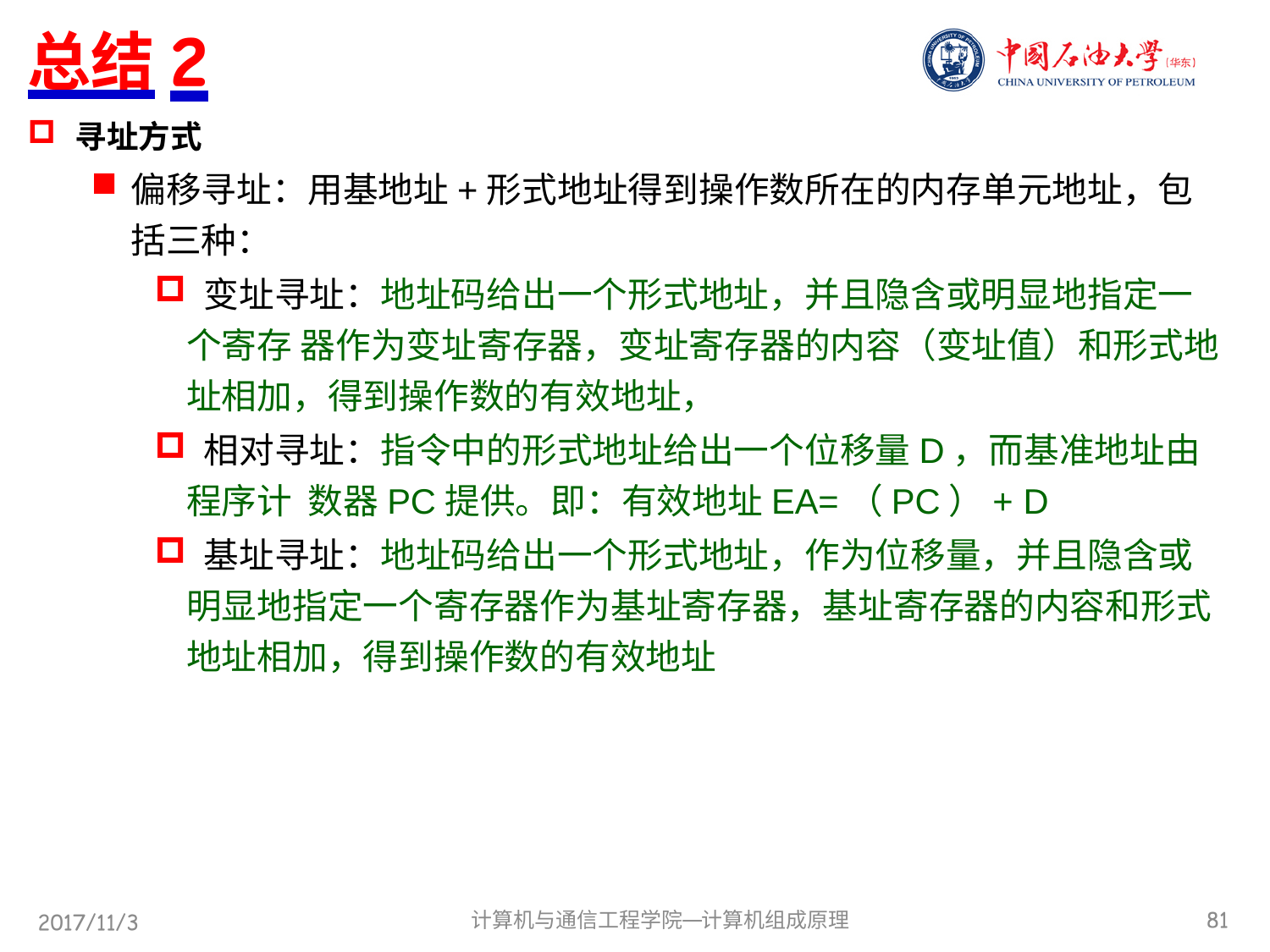

# 总结2
寻址方式
偏移寻址：用基地址+形式地址得到操作数所在的内存单元地址，包括三种：
 变址寻址：地址码给出一个形式地址，并且隐含或明显地指定一个寄存 器作为变址寄存器，变址寄存器的内容（变址值）和形式地址相加，得到操作数的有效地址，
 相对寻址：指令中的形式地址给出一个位移量D，而基准地址由程序计  数器PC提供。即：有效地址EA=（PC）+ D
 基址寻址：地址码给出一个形式地址，作为位移量，并且隐含或明显地指定一个寄存器作为基址寄存器，基址寄存器的内容和形式地址相加，得到操作数的有效地址
计算机与通信工程学院—计算机组成原理
81
2017/11/3